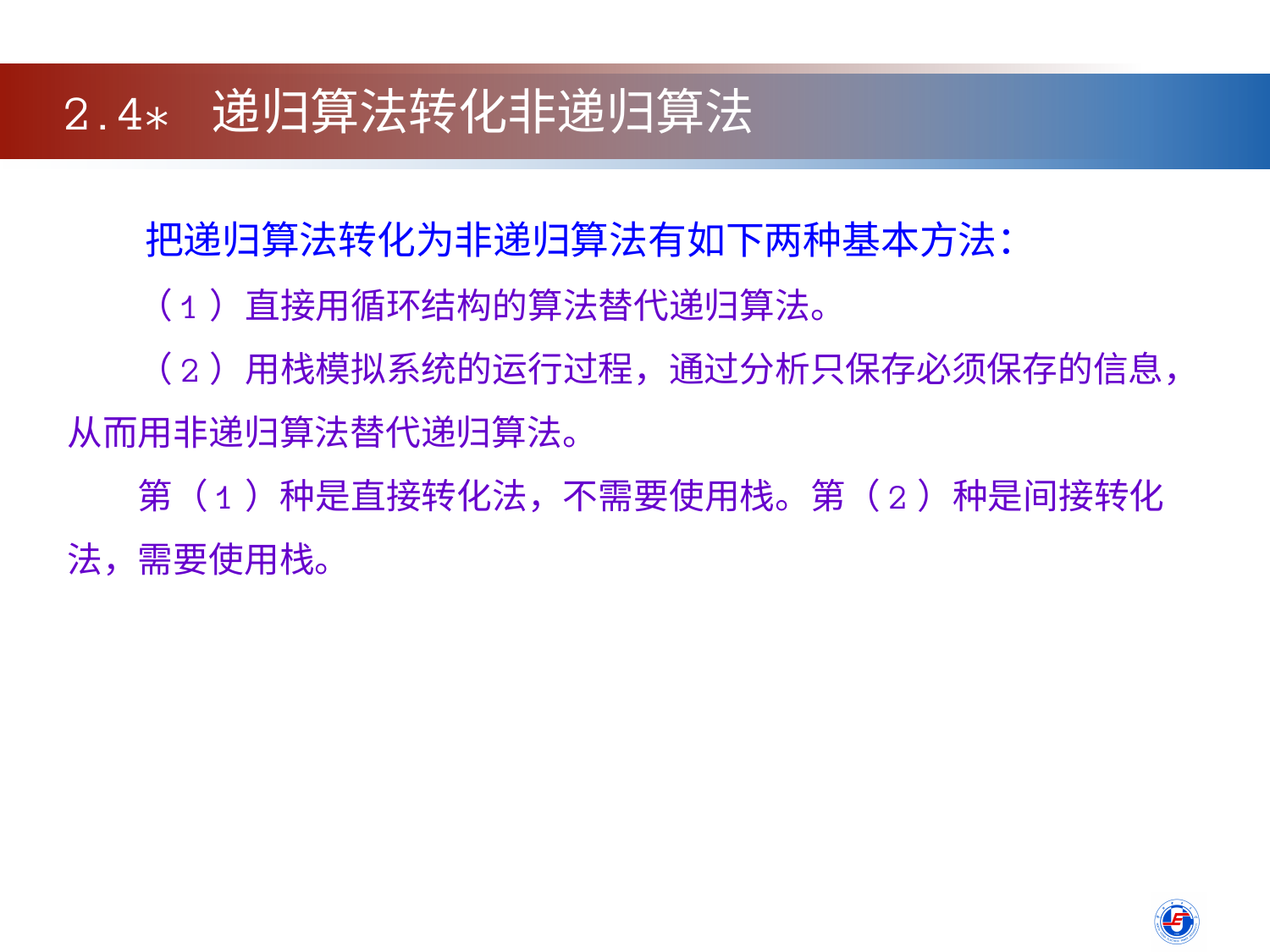

2.4* 递归算法转化非递归算法
　　把递归算法转化为非递归算法有如下两种基本方法：
　　（1）直接用循环结构的算法替代递归算法。
　　（2）用栈模拟系统的运行过程，通过分析只保存必须保存的信息，从而用非递归算法替代递归算法。
　　第（1）种是直接转化法，不需要使用栈。第（2）种是间接转化法，需要使用栈。